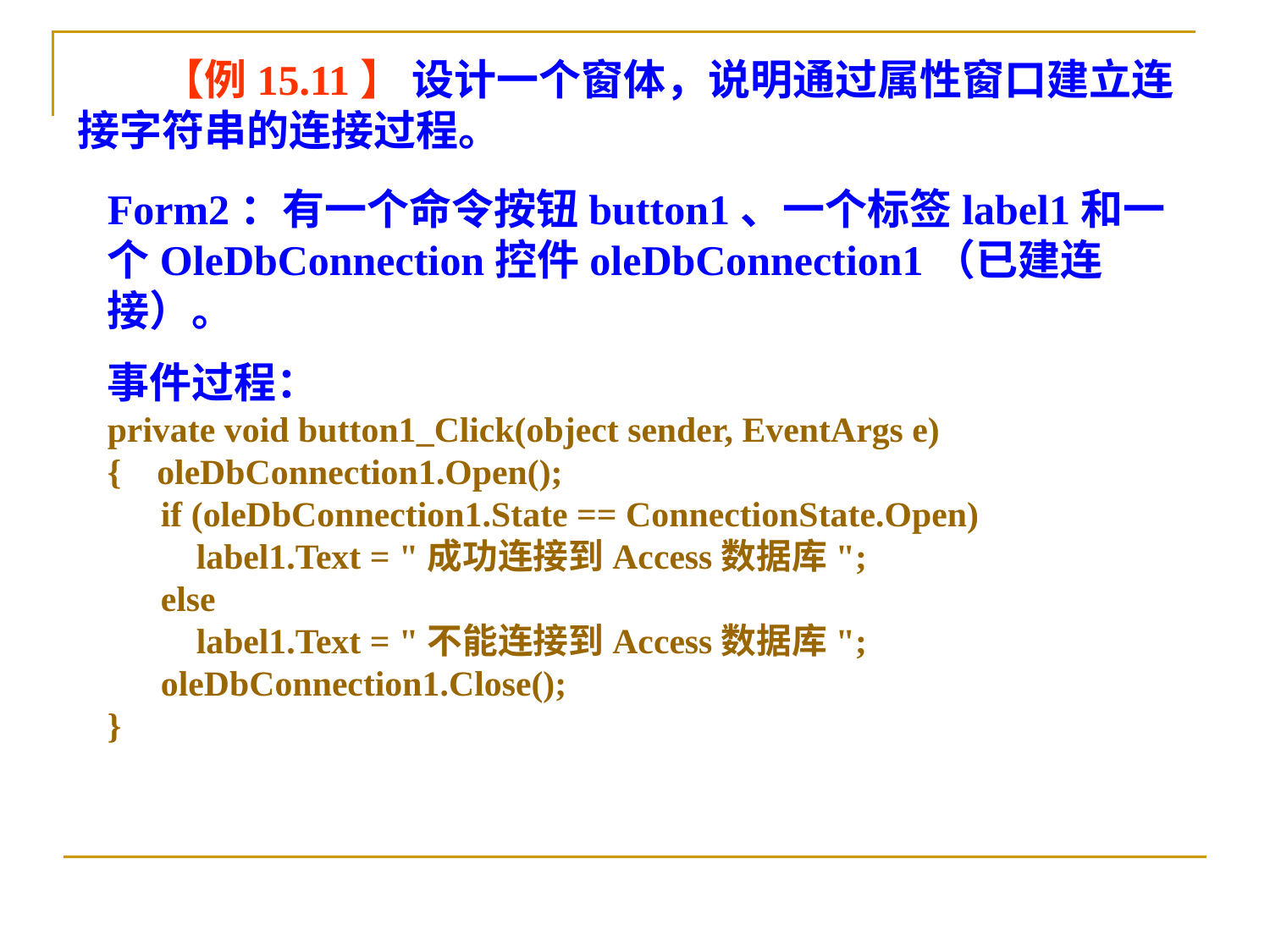

【例15.11】 设计一个窗体，说明通过属性窗口建立连接字符串的连接过程。
Form2：有一个命令按钮button1、一个标签label1和一个OleDbConnection控件oleDbConnection1（已建连接）。
事件过程：
private void button1_Click(object sender, EventArgs e)
{    oleDbConnection1.Open();
      if (oleDbConnection1.State == ConnectionState.Open)
          label1.Text = "成功连接到Access数据库";
      else
          label1.Text = "不能连接到Access数据库";
      oleDbConnection1.Close();
}